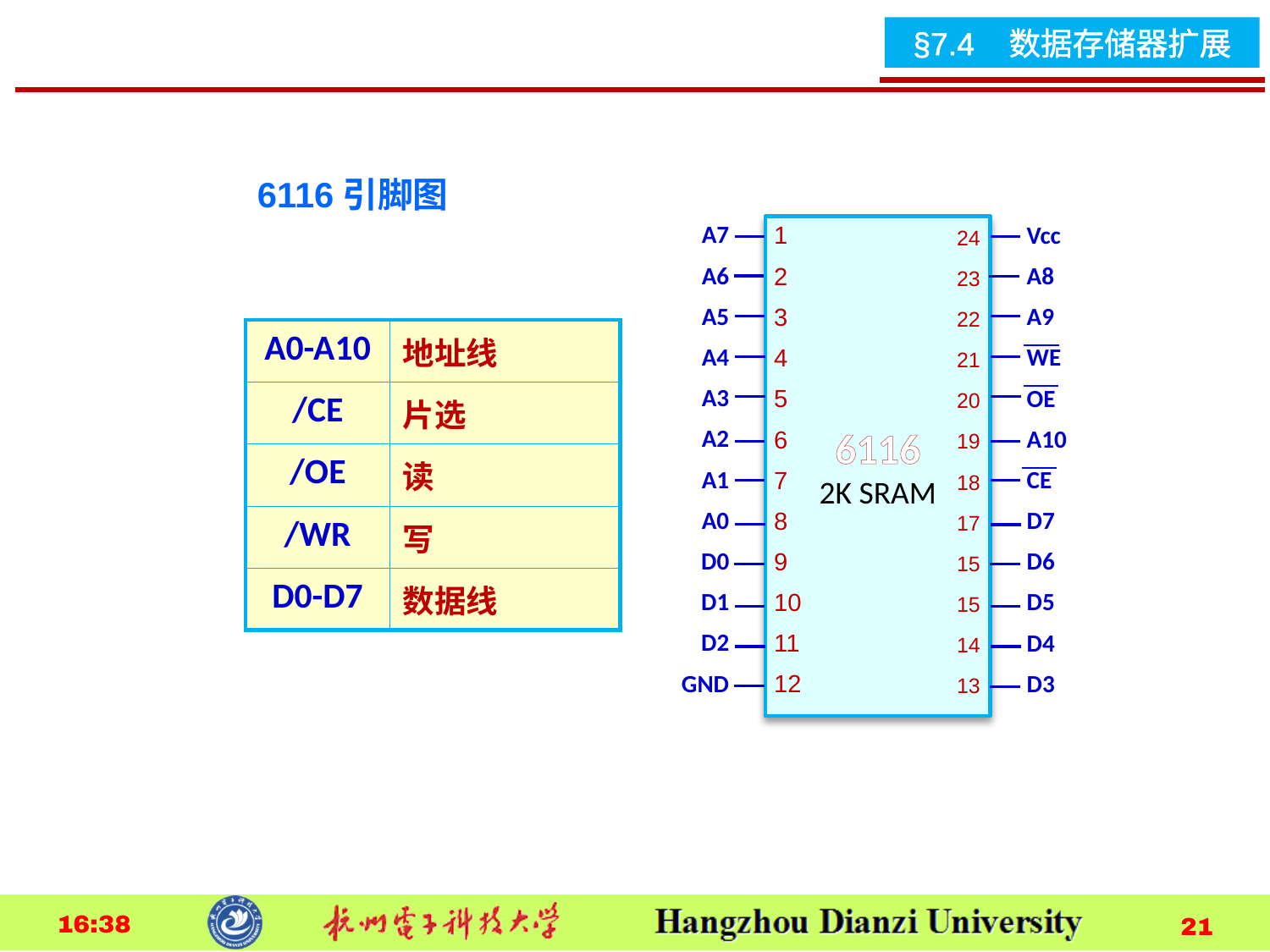

6116引脚图
6116
2K SRAM
| A7 |
| --- |
| A6 |
| A5 |
| A4 |
| A3 |
| A2 |
| A1 |
| A0 |
| D0 |
| D1 |
| D2 |
| GND |
| 1 |
| --- |
| 2 |
| 3 |
| 4 |
| 5 |
| 6 |
| 7 |
| 8 |
| 9 |
| 10 |
| 11 |
| 12 |
| 24 |
| --- |
| 23 |
| 22 |
| 21 |
| 20 |
| 19 |
| 18 |
| 17 |
| 15 |
| 15 |
| 14 |
| 13 |
| Vcc |
| --- |
| A8 |
| A9 |
| WE |
| OE |
| A10 |
| CE |
| D7 |
| D6 |
| D5 |
| D4 |
| D3 |
| A0-A10 | 地址线 |
| --- | --- |
| /CE | 片选 |
| /OE | 读 |
| /WR | 写 |
| D0-D7 | 数据线 |